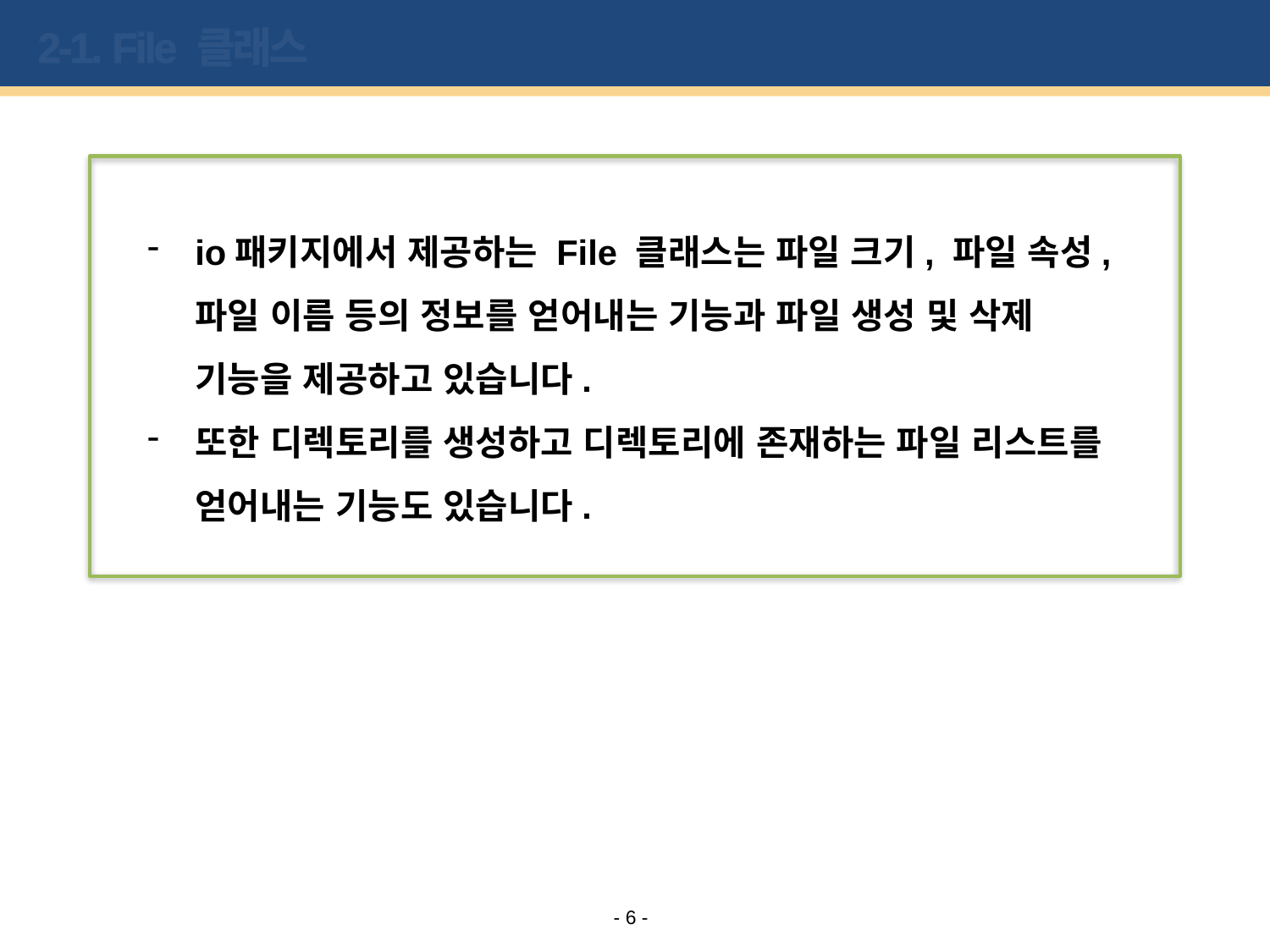

# 2-1. File 클래스

io패키지에서 제공하는 File 클래스는 파일 크기, 파일 속성, 파일 이름 등의 정보를 얻어내는 기능과 파일 생성 및 삭제 기능을 제공하고 있습니다.
또한 디렉토리를 생성하고 디렉토리에 존재하는 파일 리스트를 얻어내는 기능도 있습니다.